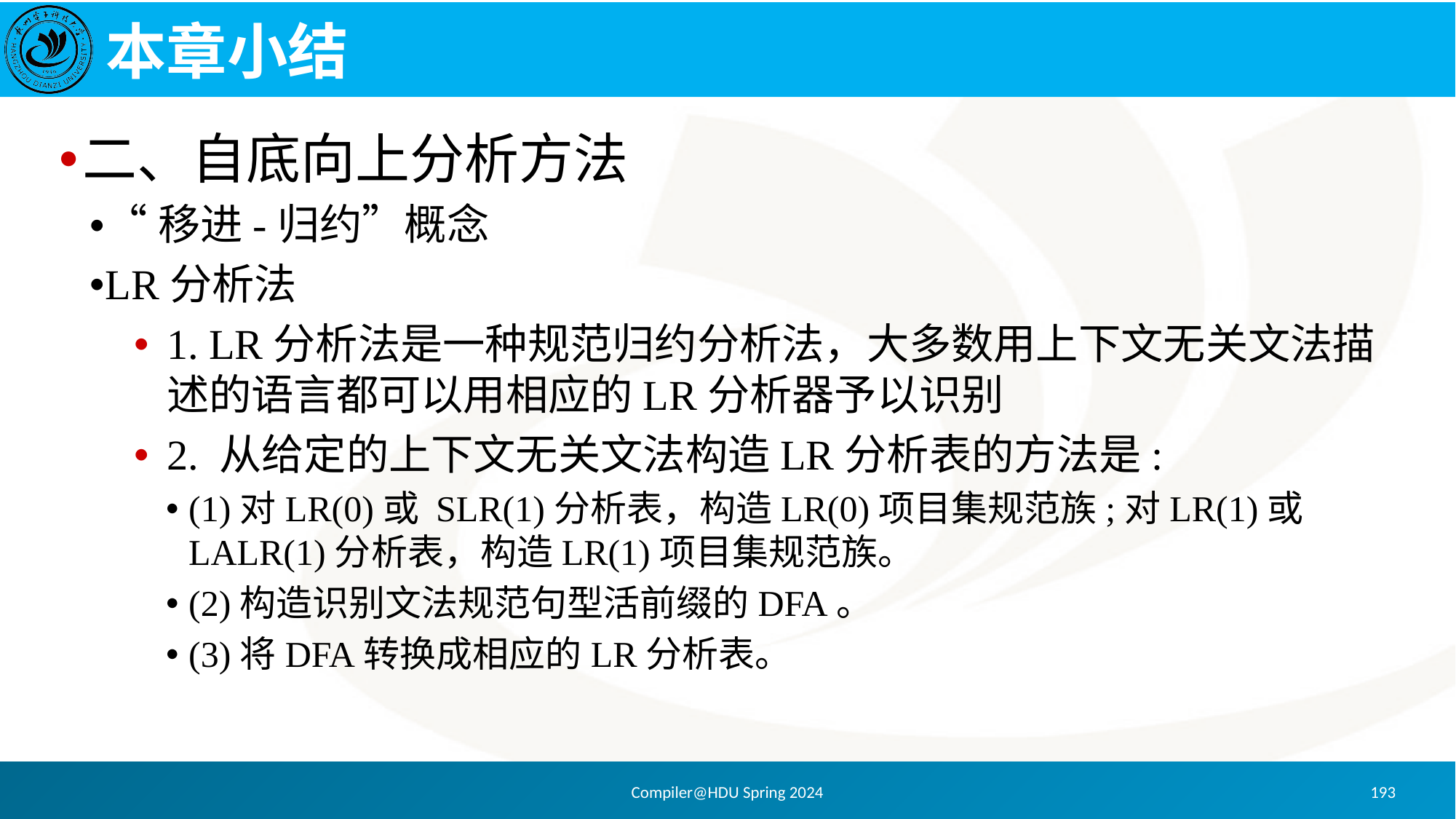

# 本章小结
二、自底向上分析方法
“移进-归约”概念
LR分析法
1. LR分析法是一种规范归约分析法，大多数用上下文无关文法描述的语言都可以用相应的LR分析器予以识别
2. 从给定的上下文无关文法构造LR分析表的方法是:
(1)对LR(0)或 SLR(1)分析表，构造LR(0)项目集规范族;对LR(1)或 LALR(1)分析表，构造LR(1)项目集规范族。
(2)构造识别文法规范句型活前缀的DFA。
(3)将DFA转换成相应的LR分析表。
Compiler@HDU Spring 2024
193